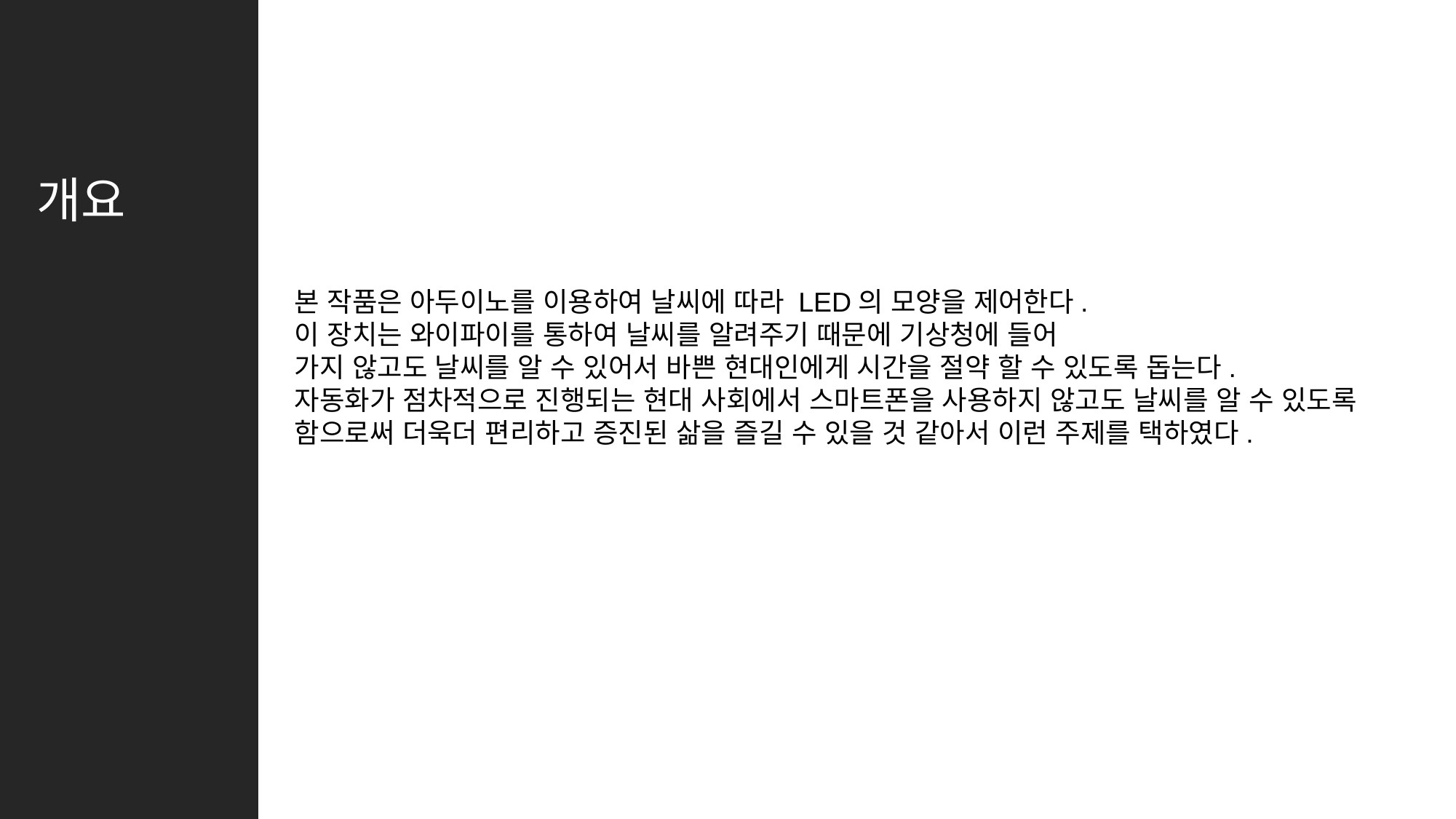

개요
본 작품은 아두이노를 이용하여 날씨에 따라 LED의 모양을 제어한다.
이 장치는 와이파이를 통하여 날씨를 알려주기 때문에 기상청에 들어
가지 않고도 날씨를 알 수 있어서 바쁜 현대인에게 시간을 절약 할 수 있도록 돕는다.
자동화가 점차적으로 진행되는 현대 사회에서 스마트폰을 사용하지 않고도 날씨를 알 수 있도록 함으로써 더욱더 편리하고 증진된 삶을 즐길 수 있을 것 같아서 이런 주제를 택하였다.